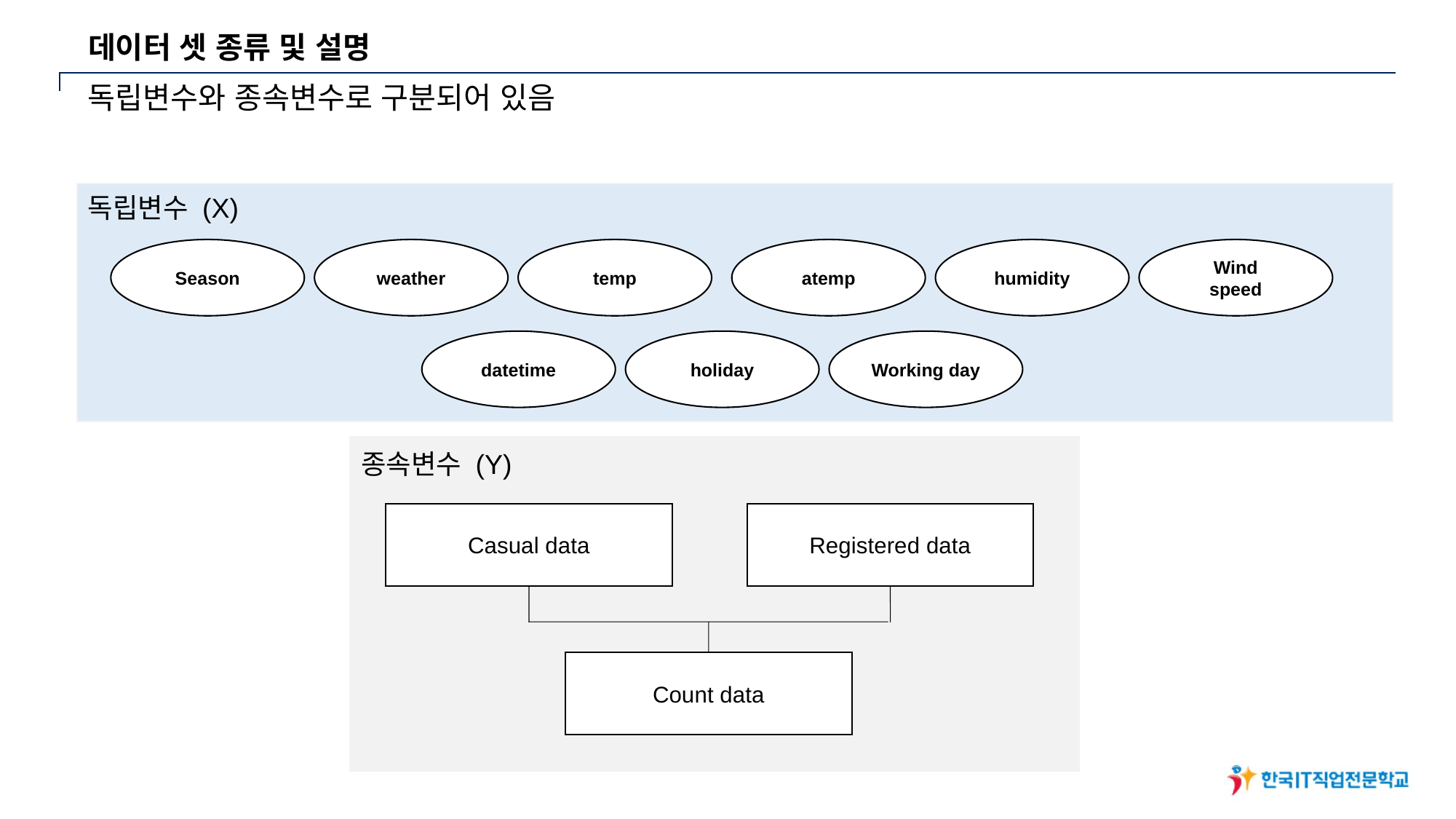

# 데이터 셋 종류 및 설명
독립변수와 종속변수로 구분되어 있음

독립변수 (X)
Season
weather
temp
atemp
humidity
Wind
speed
datetime
holiday
Working day

종속변수 (Y)

Casual data
Registered data

Count data